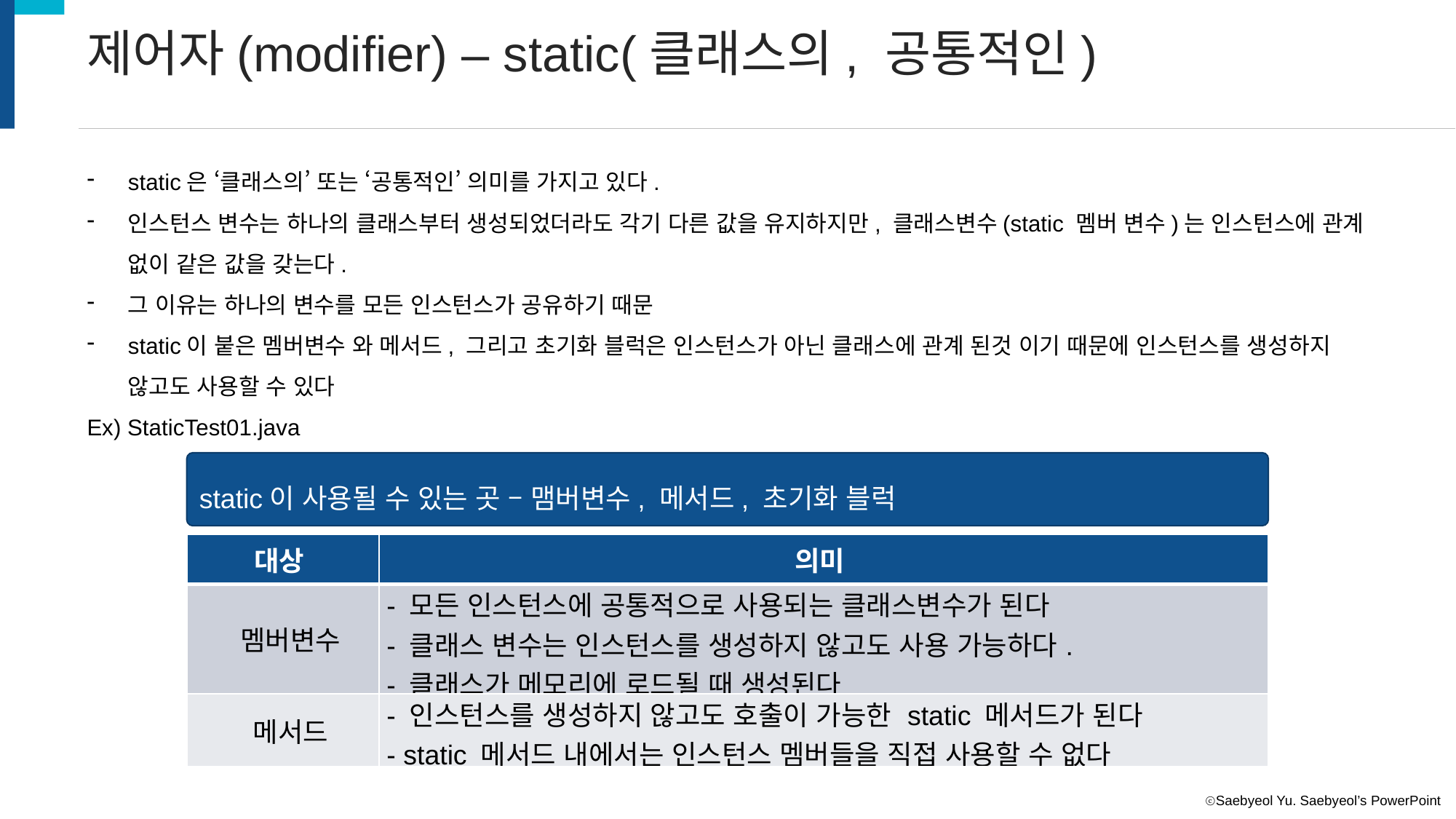

제어자(modifier) – static(클래스의, 공통적인)
static은 ‘클래스의’ 또는 ‘공통적인’ 의미를 가지고 있다.
인스턴스 변수는 하나의 클래스부터 생성되었더라도 각기 다른 값을 유지하지만, 클래스변수(static 멤버 변수)는 인스턴스에 관계 없이 같은 값을 갖는다.
그 이유는 하나의 변수를 모든 인스턴스가 공유하기 때문
static이 붙은 멤버변수 와 메서드, 그리고 초기화 블럭은 인스턴스가 아닌 클래스에 관계 된것 이기 때문에 인스턴스를 생성하지 않고도 사용할 수 있다
Ex) StaticTest01.java
static이 사용될 수 있는 곳 – 맴버변수, 메서드, 초기화 블럭
| 대상 | 의미 |
| --- | --- |
| 멤버변수 | - 모든 인스턴스에 공통적으로 사용되는 클래스변수가 된다  - 클래스 변수는 인스턴스를 생성하지 않고도 사용 가능하다.  - 클래스가 메모리에 로드될 때 생성된다 |
| 메서드 | - 인스턴스를 생성하지 않고도 호출이 가능한 static 메서드가 된다  - static 메서드 내에서는 인스턴스 멤버들을 직접 사용할 수 없다 |